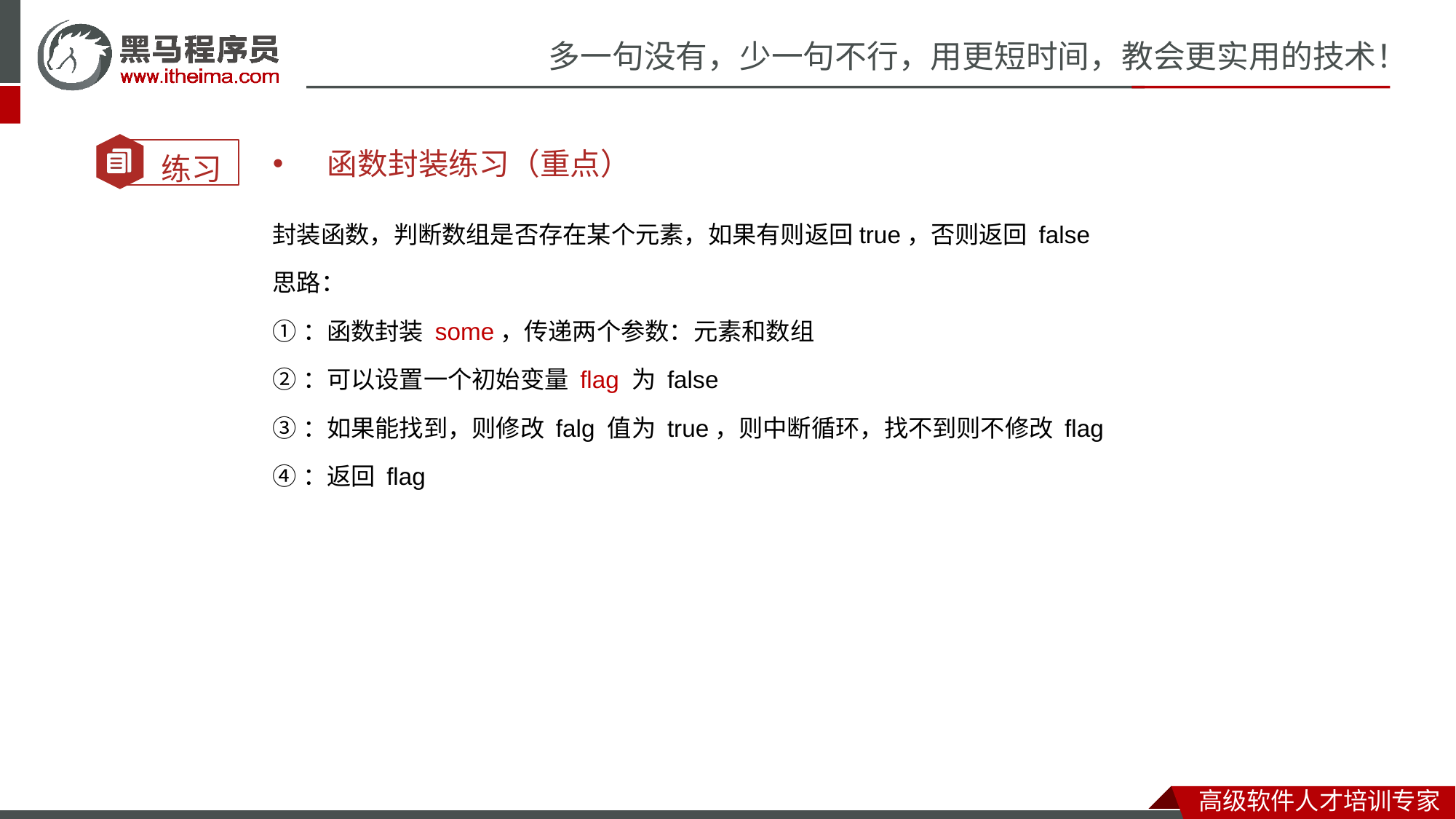

函数封装练习（重点）
封装函数，判断数组是否存在某个元素，如果有则返回true，否则返回 false
思路：
①：函数封装 some，传递两个参数：元素和数组
②：可以设置一个初始变量 flag 为 false
③：如果能找到，则修改 falg 值为 true，则中断循环，找不到则不修改 flag
④：返回 flag